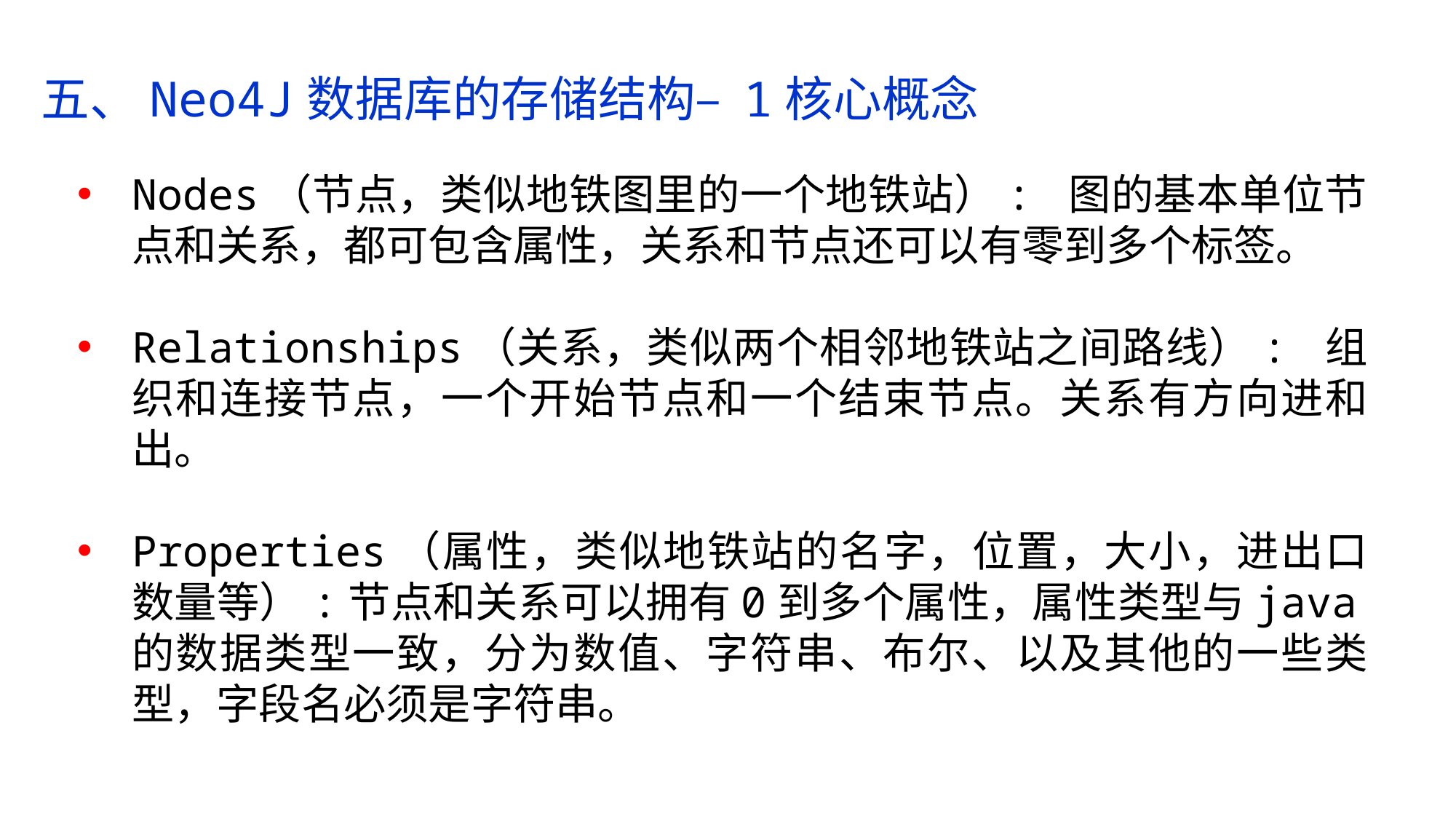

五、Neo4J数据库的存储结构– 1核心概念
Nodes（节点，类似地铁图里的一个地铁站）: 图的基本单位节点和关系，都可包含属性，关系和节点还可以有零到多个标签。

Relationships（关系，类似两个相邻地铁站之间路线）: 组织和连接节点，一个开始节点和一个结束节点。关系有方向进和出。

Properties（属性，类似地铁站的名字，位置，大小，进出口数量等）:节点和关系可以拥有0到多个属性，属性类型与java的数据类型一致，分为数值、字符串、布尔、以及其他的一些类型，字段名必须是字符串。